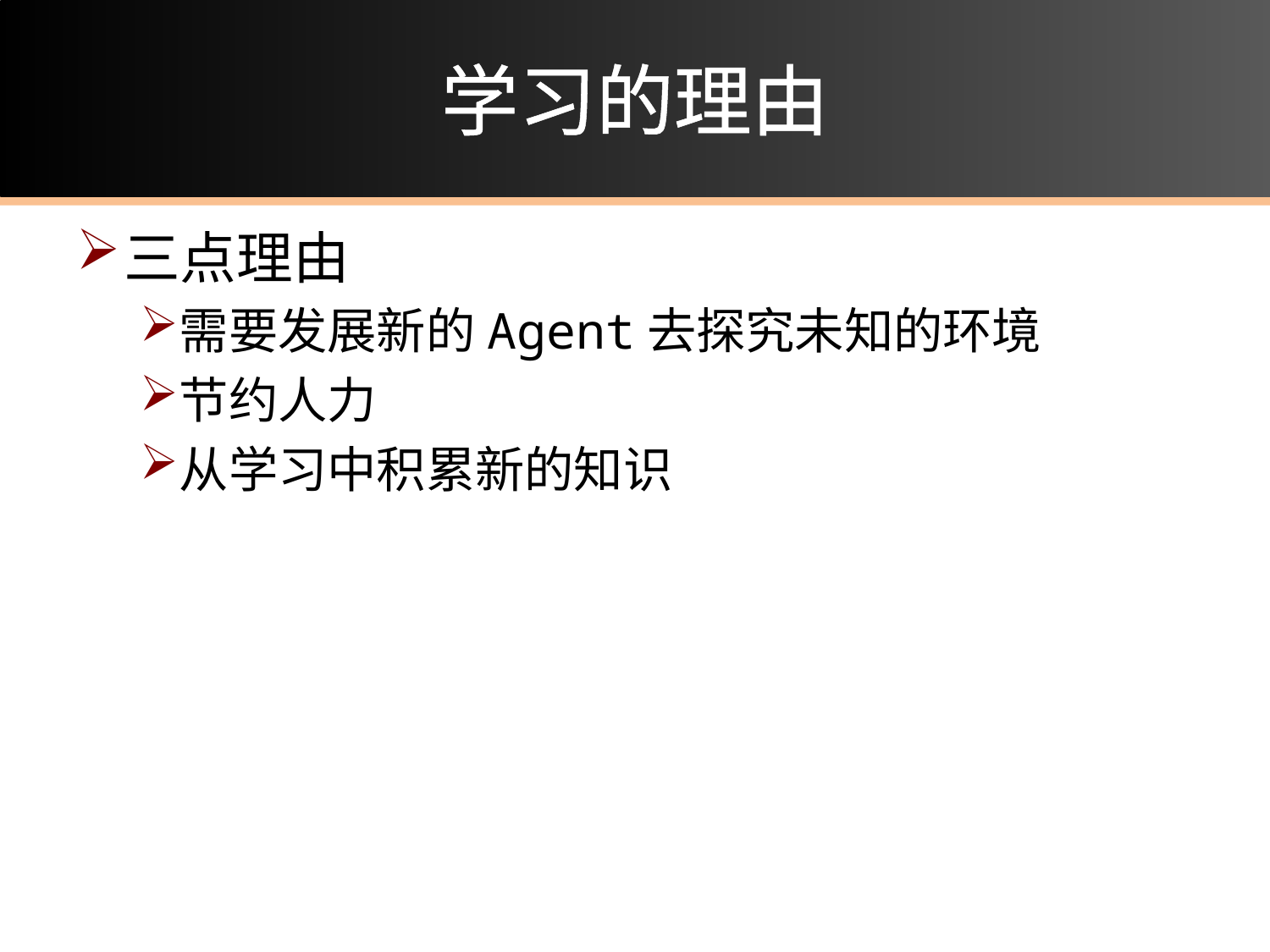

# 学习的理由
三点理由
需要发展新的Agent去探究未知的环境
节约人力
从学习中积累新的知识